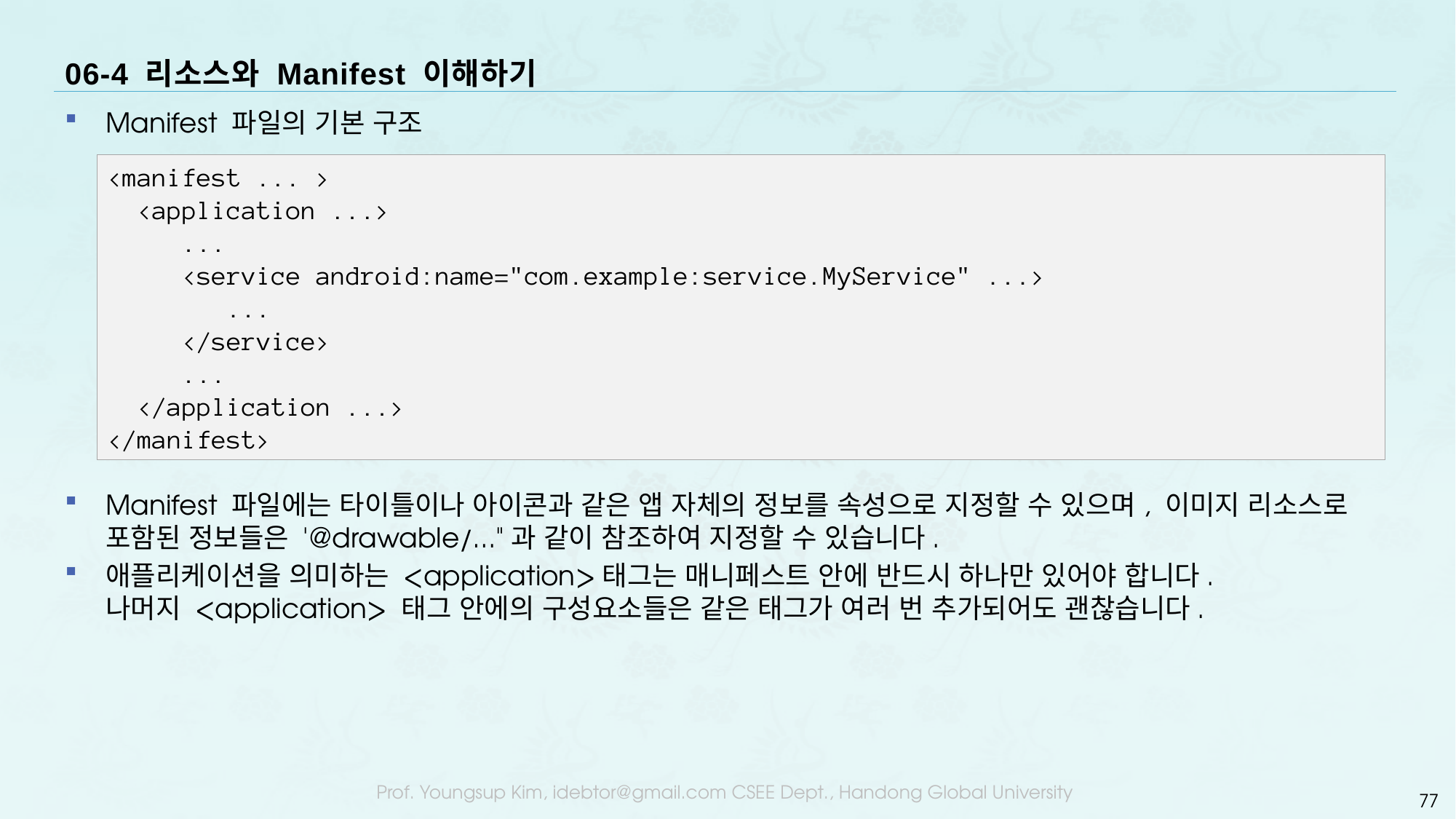

# 06-4 리소스와 Manifest 이해하기
Manifest 파일의 기본 구조

Manifest 파일에는 타이틀이나 아이콘과 같은 앱 자체의 정보를 속성으로 지정할 수 있으며, 이미지 리소스로 포함된 정보들은 '@drawable/…"과 같이 참조하여 지정할 수 있습니다.
애플리케이션을 의미하는 <application>태그는 매니페스트 안에 반드시 하나만 있어야 합니다.
나머지 <application> 태그 안에의 구성요소들은 같은 태그가 여러 번 추가되어도 괜찮습니다.

<manifest ... >
  <application ...>
     ...
     <service android:name="com.example:service.MyService" ...>
        ...
     </service>
     ...
  </application ...>
</manifest>
77